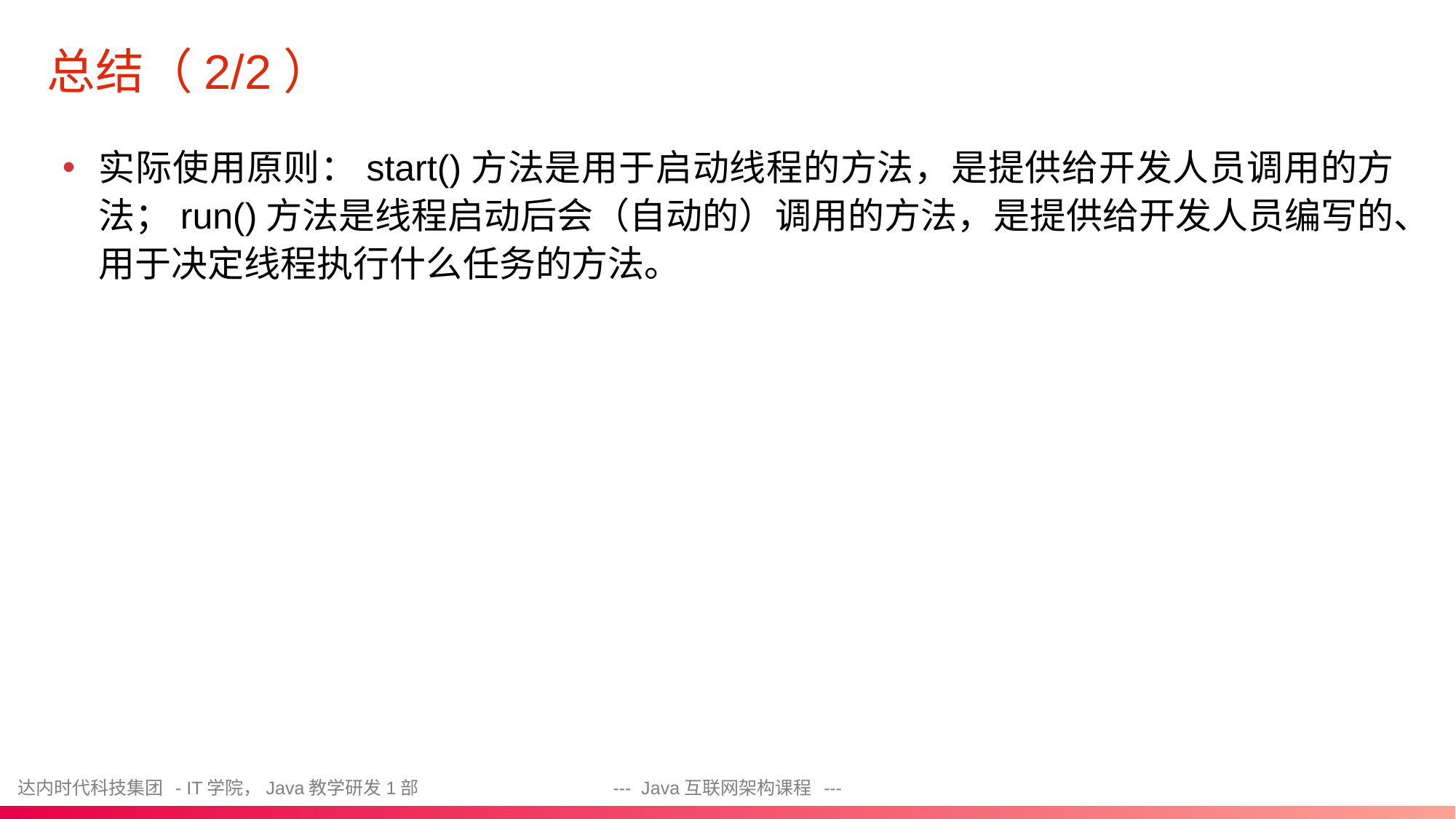

# 总结（2/2）
实际使用原则：start()方法是用于启动线程的方法，是提供给开发人员调用的方法；run()方法是线程启动后会（自动的）调用的方法，是提供给开发人员编写的、用于决定线程执行什么任务的方法。